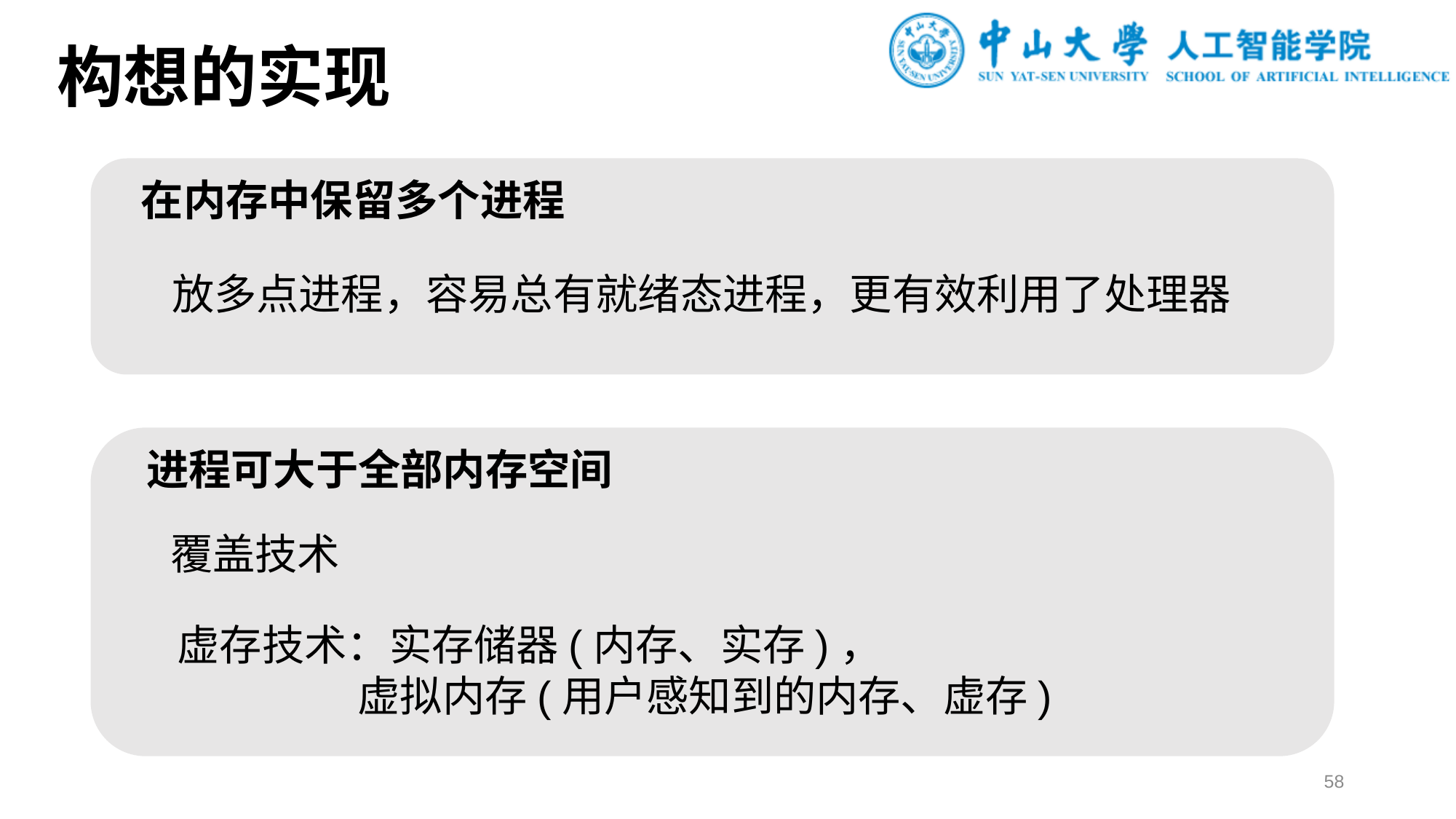

# 构想的实现

在内存中保留多个进程
放多点进程，容易总有就绪态进程，更有效利用了处理器

进程可大于全部内存空间
覆盖技术
虚存技术：实存储器(内存、实存)，
                  虚拟内存(用户感知到的内存、虚存)
58